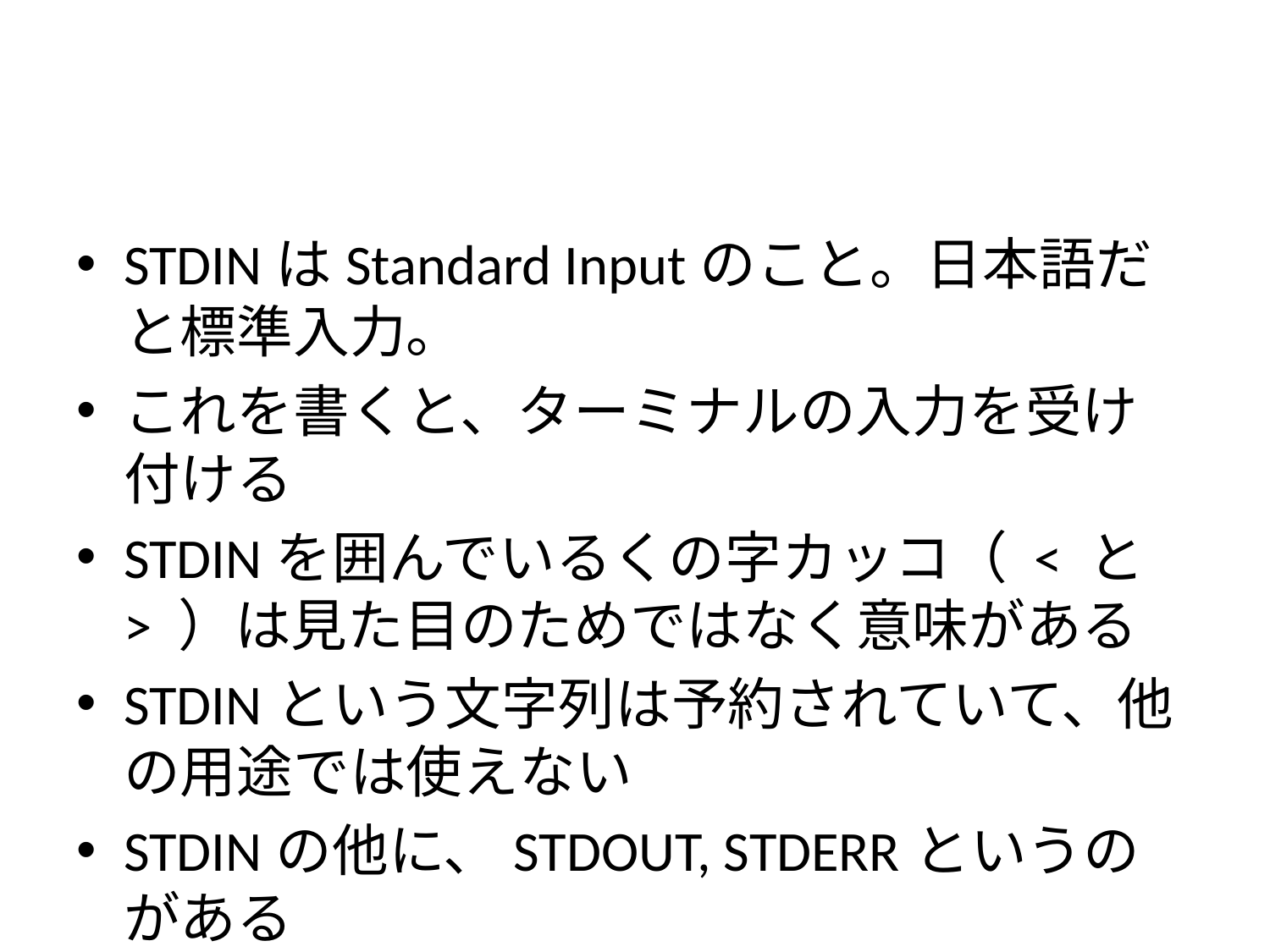

#
STDINはStandard Inputのこと。日本語だと標準入力。
これを書くと、ターミナルの入力を受け付ける
STDINを囲んでいるくの字カッコ（ < と > ）は見た目のためではなく意味がある
STDINという文字列は予約されていて、他の用途では使えない
STDINの他に、STDOUT, STDERRというのがある